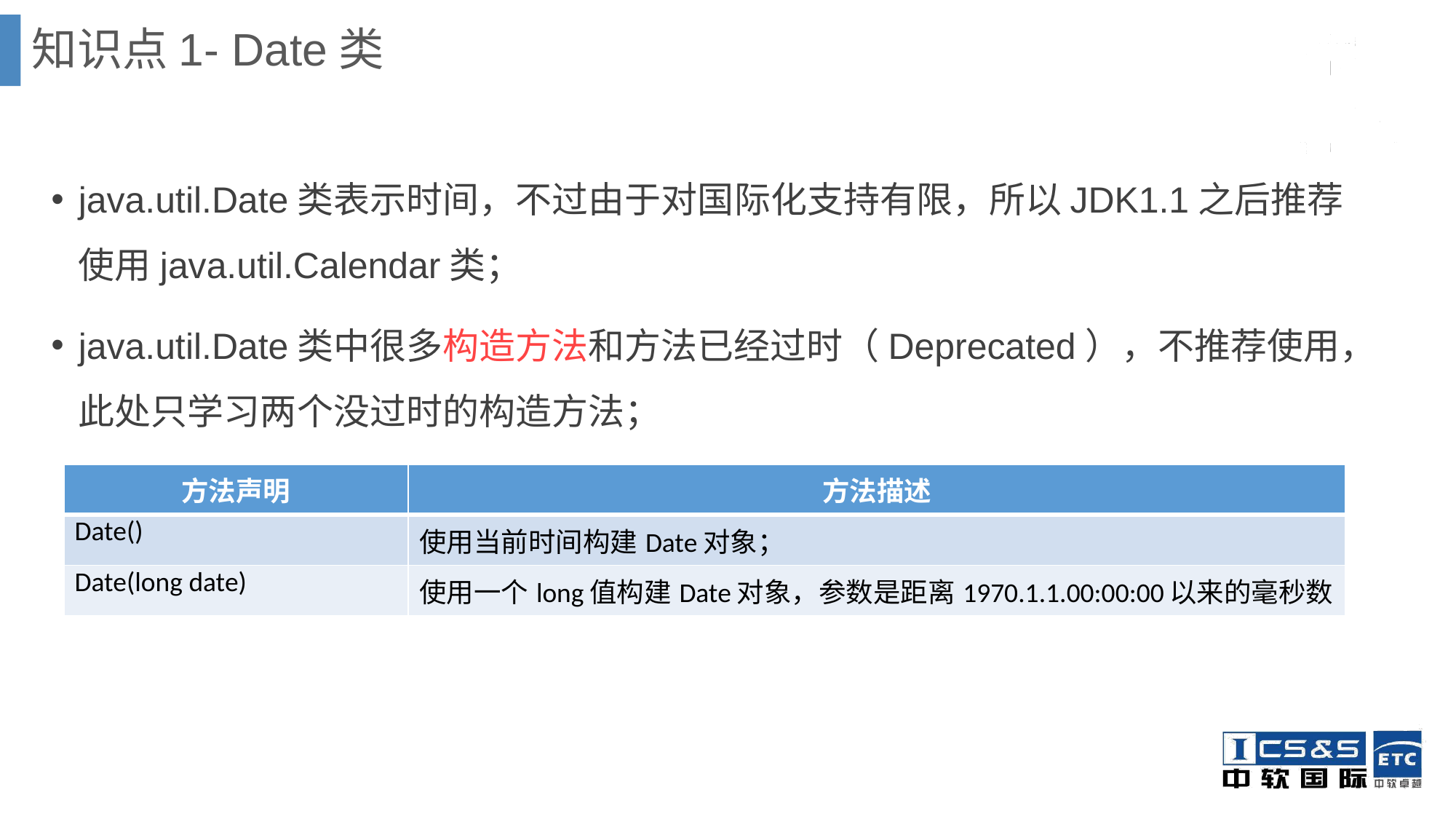

# 知识点1- Date类
java.util.Date类表示时间，不过由于对国际化支持有限，所以JDK1.1之后推荐使用java.util.Calendar类；
java.util.Date类中很多构造方法和方法已经过时（Deprecated），不推荐使用，此处只学习两个没过时的构造方法；
| 方法声明 | 方法描述 |
| --- | --- |
| Date() | 使用当前时间构建Date对象； |
| Date(long date) | 使用一个long值构建Date对象，参数是距离1970.1.1.00:00:00以来的毫秒数 |